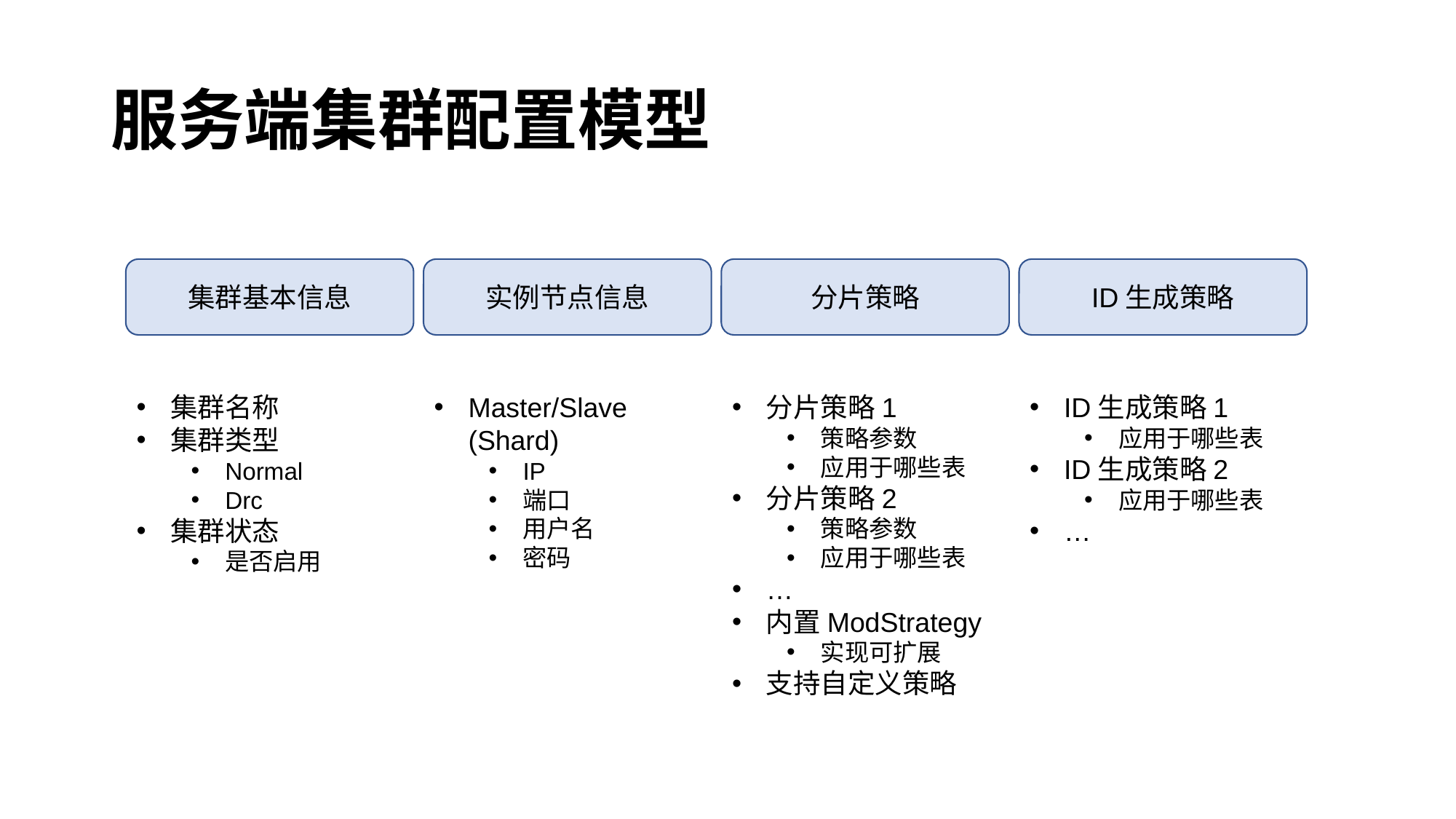

# 服务端集群配置模型
集群基本信息
实例节点信息
分片策略
ID生成策略
分片策略1
策略参数
应用于哪些表
分片策略2
策略参数
应用于哪些表
…
内置ModStrategy
实现可扩展
支持自定义策略
集群名称
集群类型
Normal
Drc
集群状态
是否启用
Master/Slave (Shard)
IP
端口
用户名
密码
ID生成策略1
应用于哪些表
ID生成策略2
应用于哪些表
…